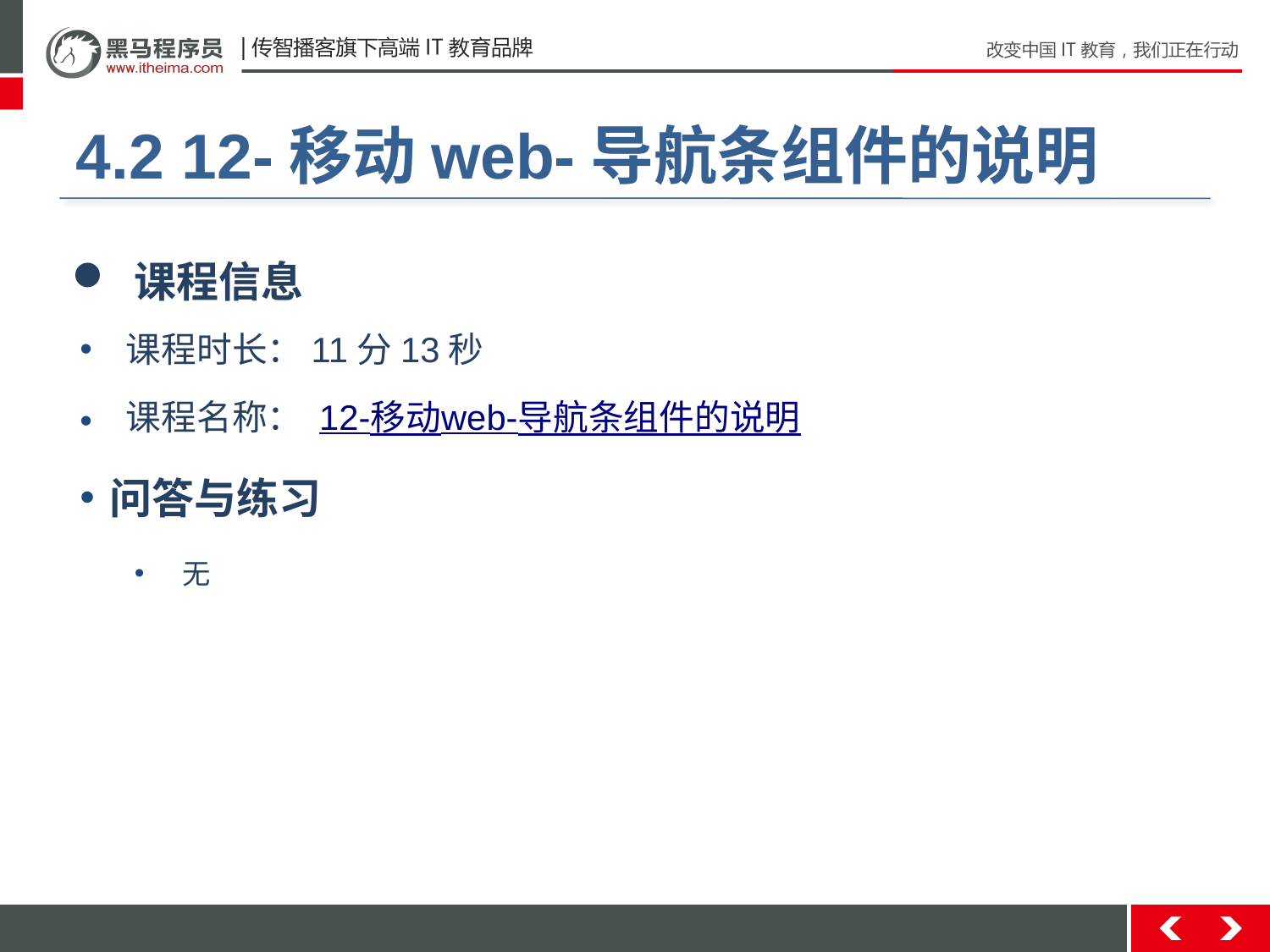

#
4.2 12-移动web-导航条组件的说明
 课程信息
 课程时长：11分13秒
 课程名称： 12-移动web-导航条组件的说明
问答与练习
无